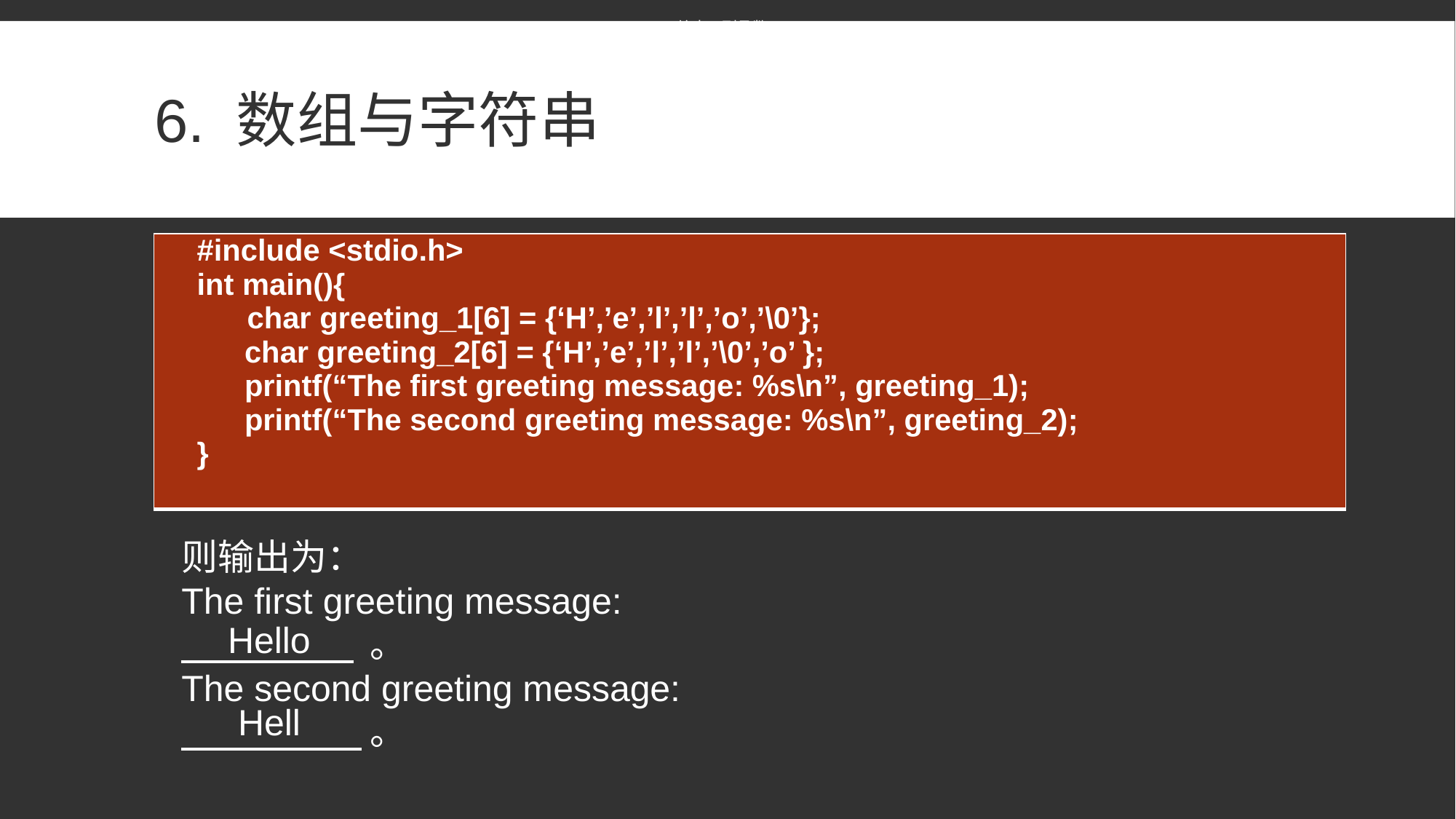

给出下列函数：
# 6. 数组与字符串
| #include <stdio.h> int main(){ char greeting\_1[6] = {‘H’,’e’,’l’,’l’,’o’,’\0’}; char greeting\_2[6] = {‘H’,’e’,’l’,’l’,’\0’,’o’ }; printf(“The first greeting message: %s\n”, greeting\_1); printf(“The second greeting message: %s\n”, greeting\_2); } |
| --- |
则输出为：
The first greeting message:
                      。
The second greeting message:
                      。

Hello
Hell